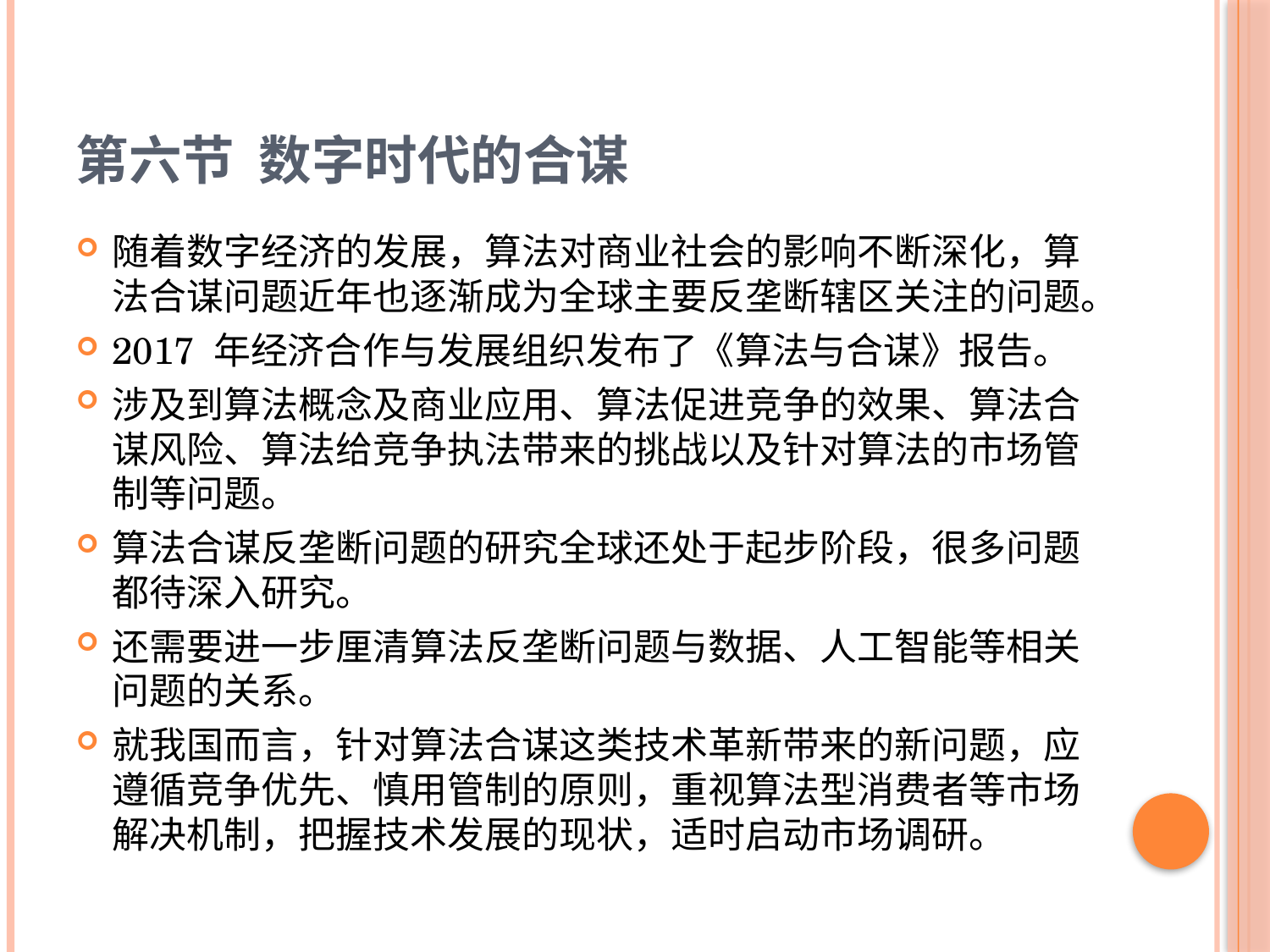

# 第六节  数字时代的合谋
随着数字经济的发展，算法对商业社会的影响不断深化，算法合谋问题近年也逐渐成为全球主要反垄断辖区关注的问题。
2017 年经济合作与发展组织发布了《算法与合谋》报告。
涉及到算法概念及商业应用、算法促进竞争的效果、算法合谋风险、算法给竞争执法带来的挑战以及针对算法的市场管制等问题。
算法合谋反垄断问题的研究全球还处于起步阶段，很多问题都待深入研究。
还需要进一步厘清算法反垄断问题与数据、人工智能等相关问题的关系。
就我国而言，针对算法合谋这类技术革新带来的新问题，应遵循竞争优先、慎用管制的原则，重视算法型消费者等市场解决机制，把握技术发展的现状，适时启动市场调研。